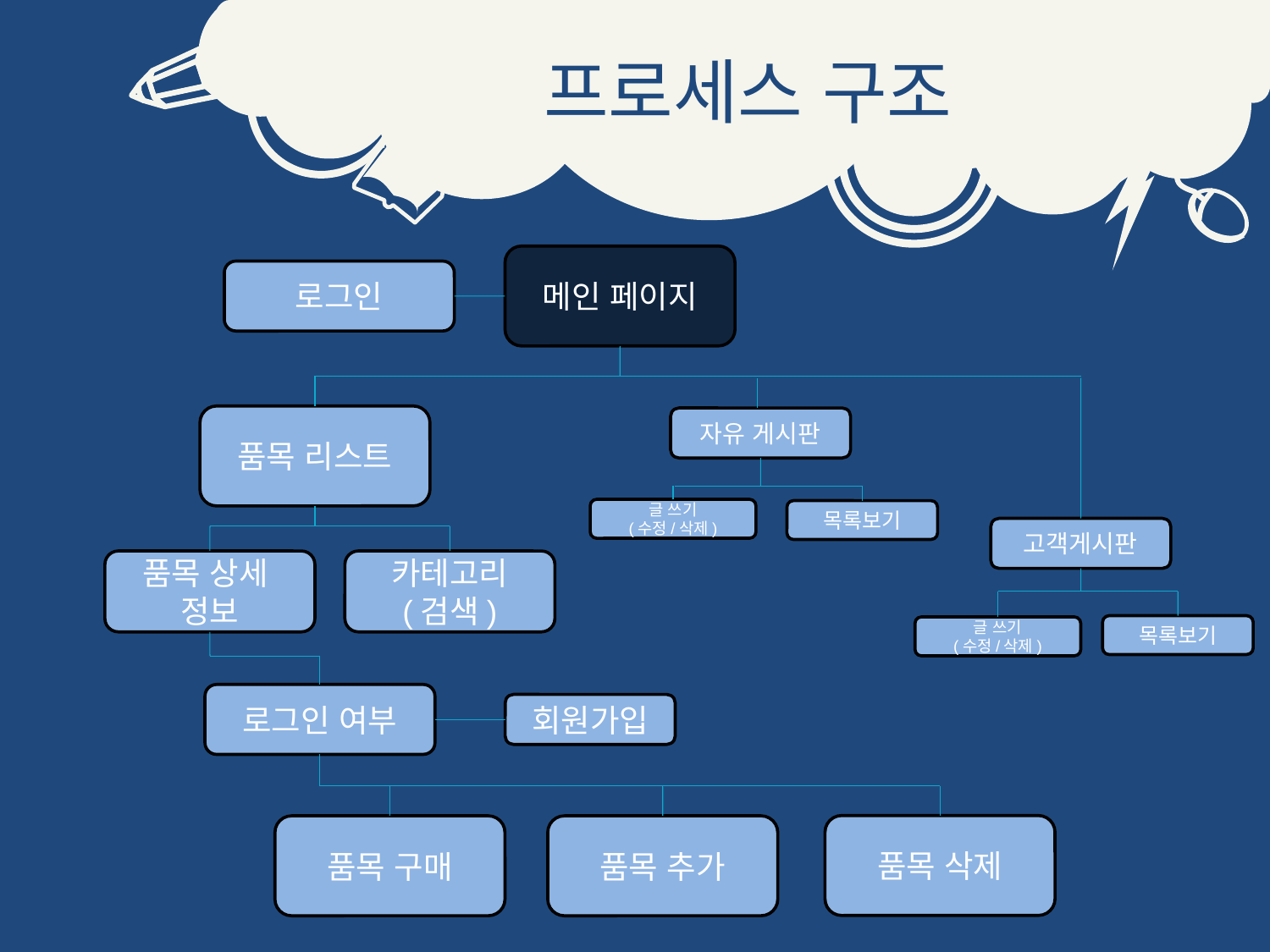

# 프로세스 구조
메인 페이지
로그인
품목 리스트
자유 게시판
글 쓰기
(수정/삭제)
목록보기
고객게시판
품목 상세
정보
카테고리
(검색)
목록보기
글 쓰기
(수정/삭제)
로그인 여부
회원가입
품목 삭제
품목 구매
품목 추가